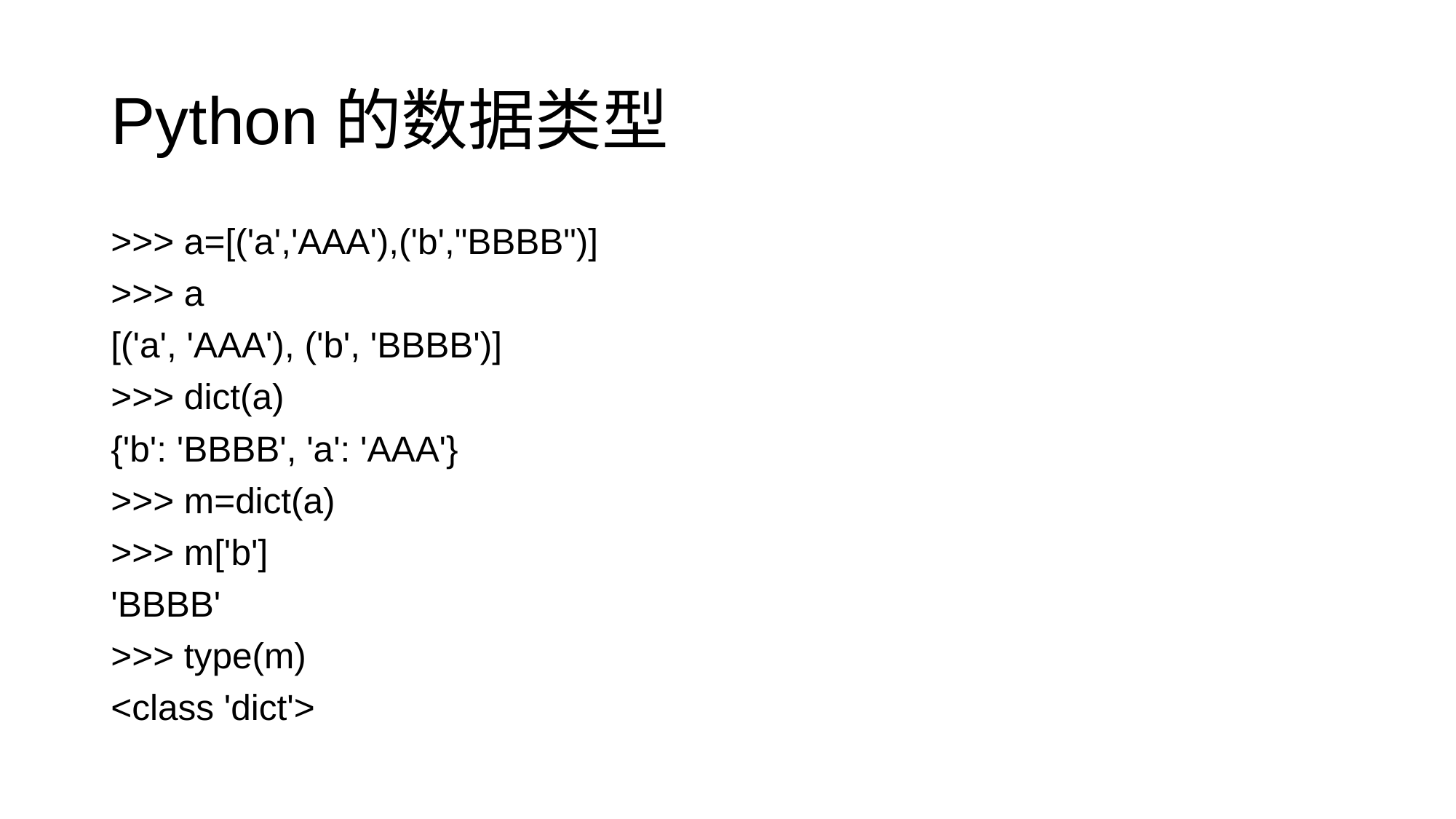

# Python的数据类型
>>> a=[('a','AAA'),('b',"BBBB")]
>>> a
[('a', 'AAA'), ('b', 'BBBB')]
>>> dict(a)
{'b': 'BBBB', 'a': 'AAA'}
>>> m=dict(a)
>>> m['b']
'BBBB'
>>> type(m)
<class 'dict'>